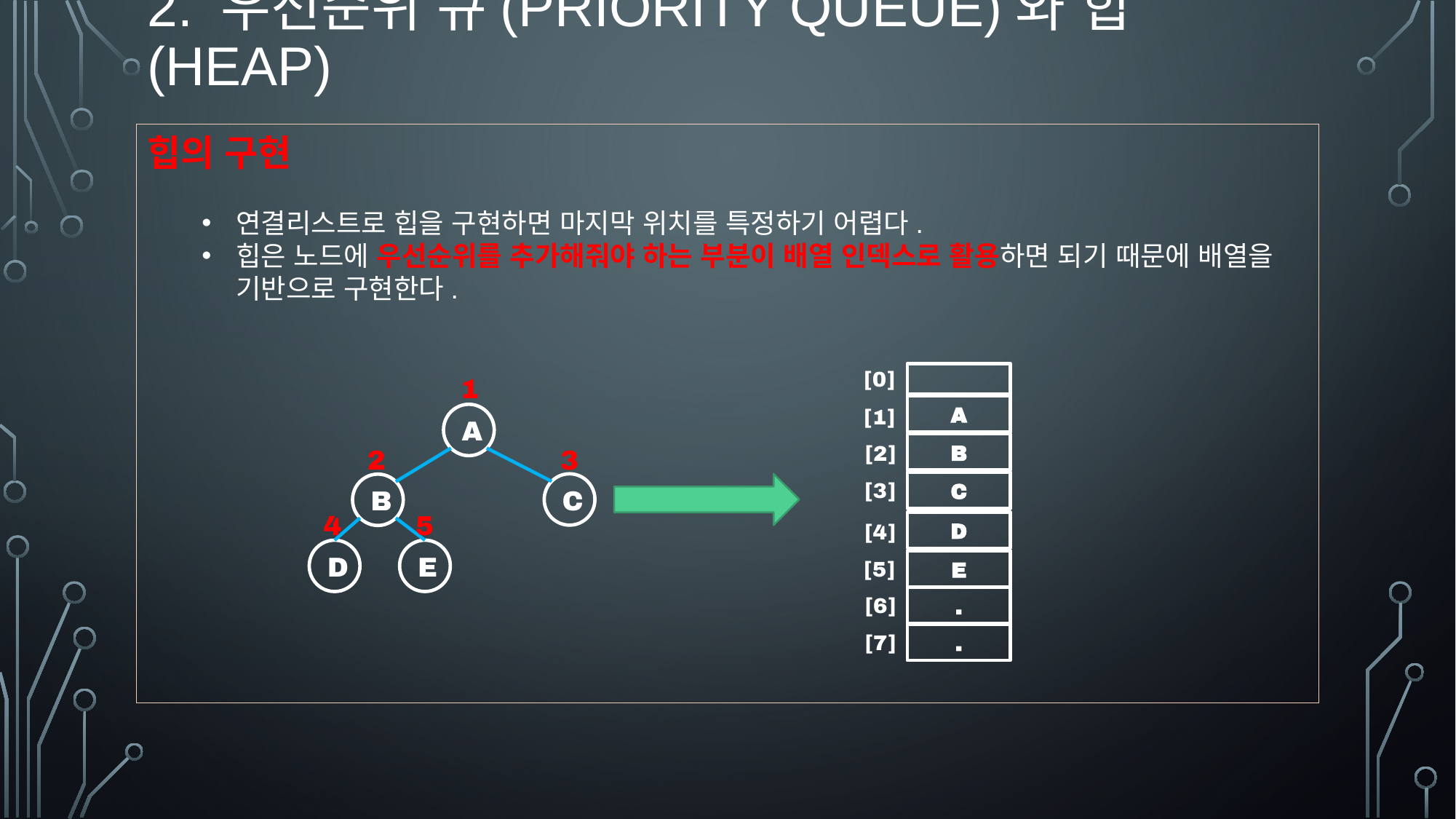

# 2. 우선순위 큐(priority queue)와 힙(heap)
힙의 구현

연결리스트로 힙을 구현하면 마지막 위치를 특정하기 어렵다.
힙은 노드에 우선순위를 추가해줘야 하는 부분이 배열 인덱스로 활용하면 되기 때문에 배열을 기반으로 구현한다.

[0]

A
[1]
B
[2]
[3]
C
D
[4]
[5]
E
[6]
.
[7]
.
1
A
C
B
E
D
3
2
4
5